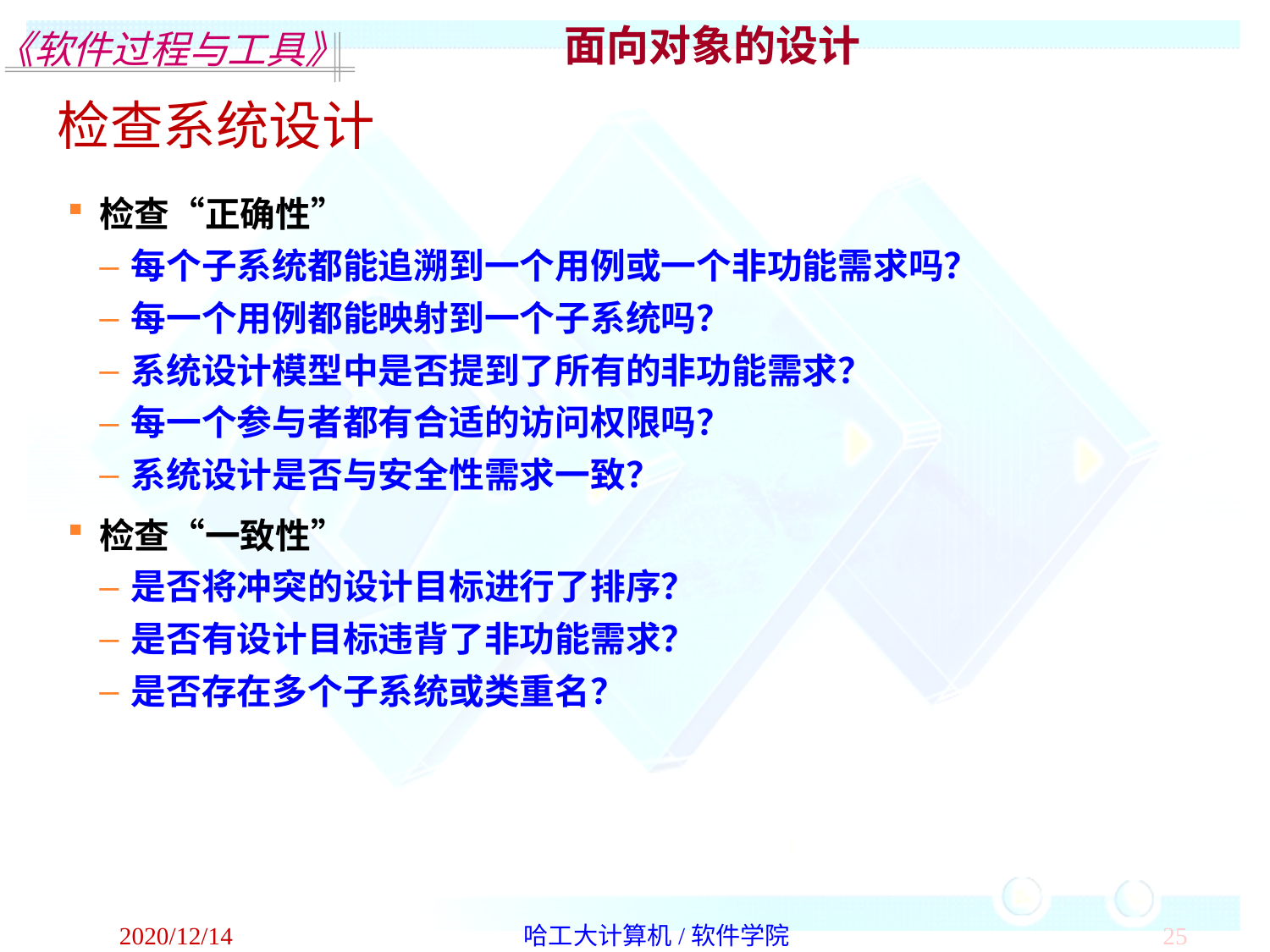

面向对象的设计
检查系统设计
检查“正确性”
每个子系统都能追溯到一个用例或一个非功能需求吗？
每一个用例都能映射到一个子系统吗？
系统设计模型中是否提到了所有的非功能需求？
每一个参与者都有合适的访问权限吗？
系统设计是否与安全性需求一致？
检查“一致性”
是否将冲突的设计目标进行了排序？
是否有设计目标违背了非功能需求？
是否存在多个子系统或类重名？